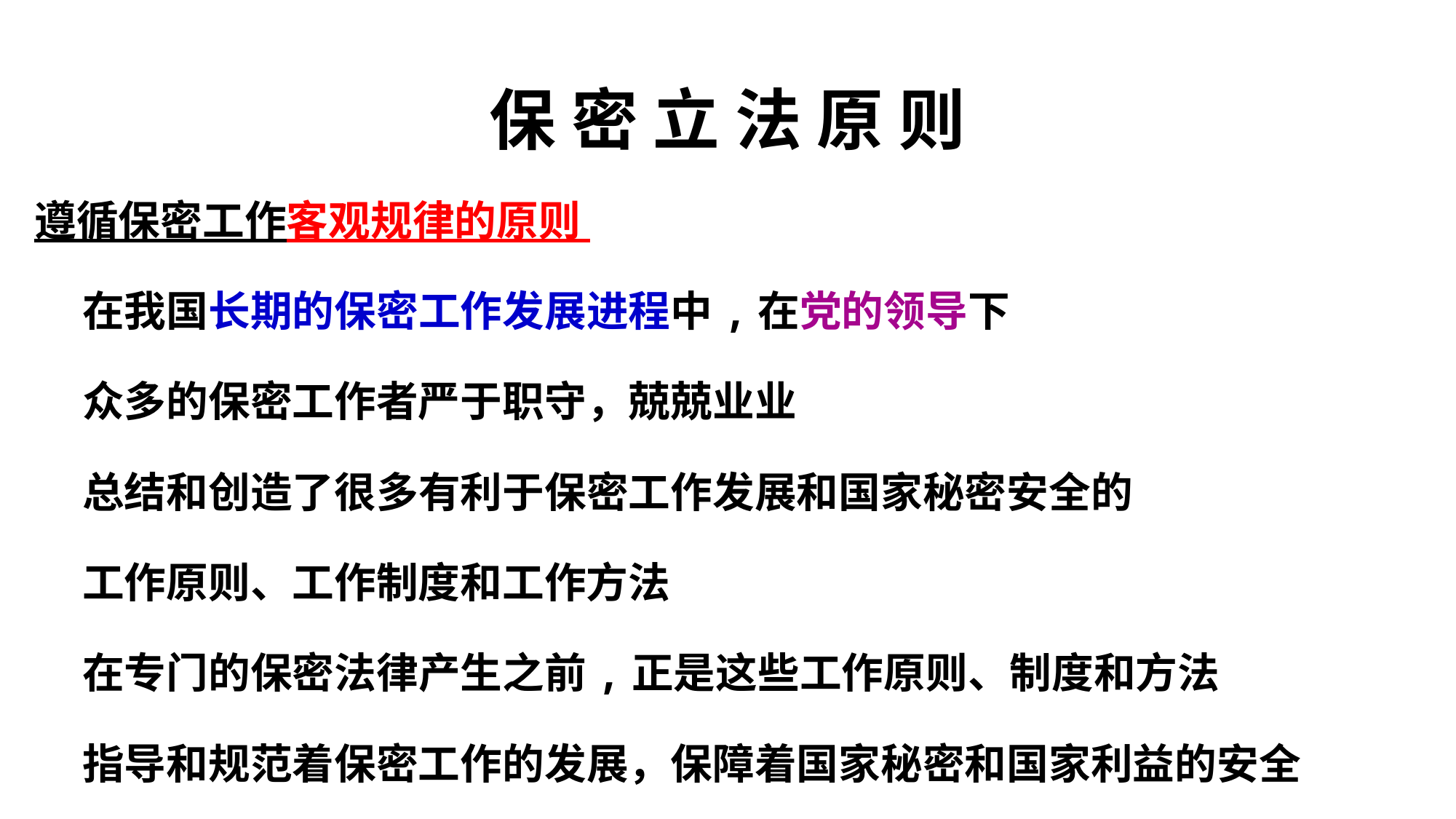

# 保 密 立 法 原 则
遵循保密工作客观规律的原则
    在我国长期的保密工作发展进程中,在党的领导下
    众多的保密工作者严于职守，兢兢业业
    总结和创造了很多有利于保密工作发展和国家秘密安全的
    工作原则、工作制度和工作方法
    在专门的保密法律产生之前,正是这些工作原则、制度和方法
    指导和规范着保密工作的发展，保障着国家秘密和国家利益的安全